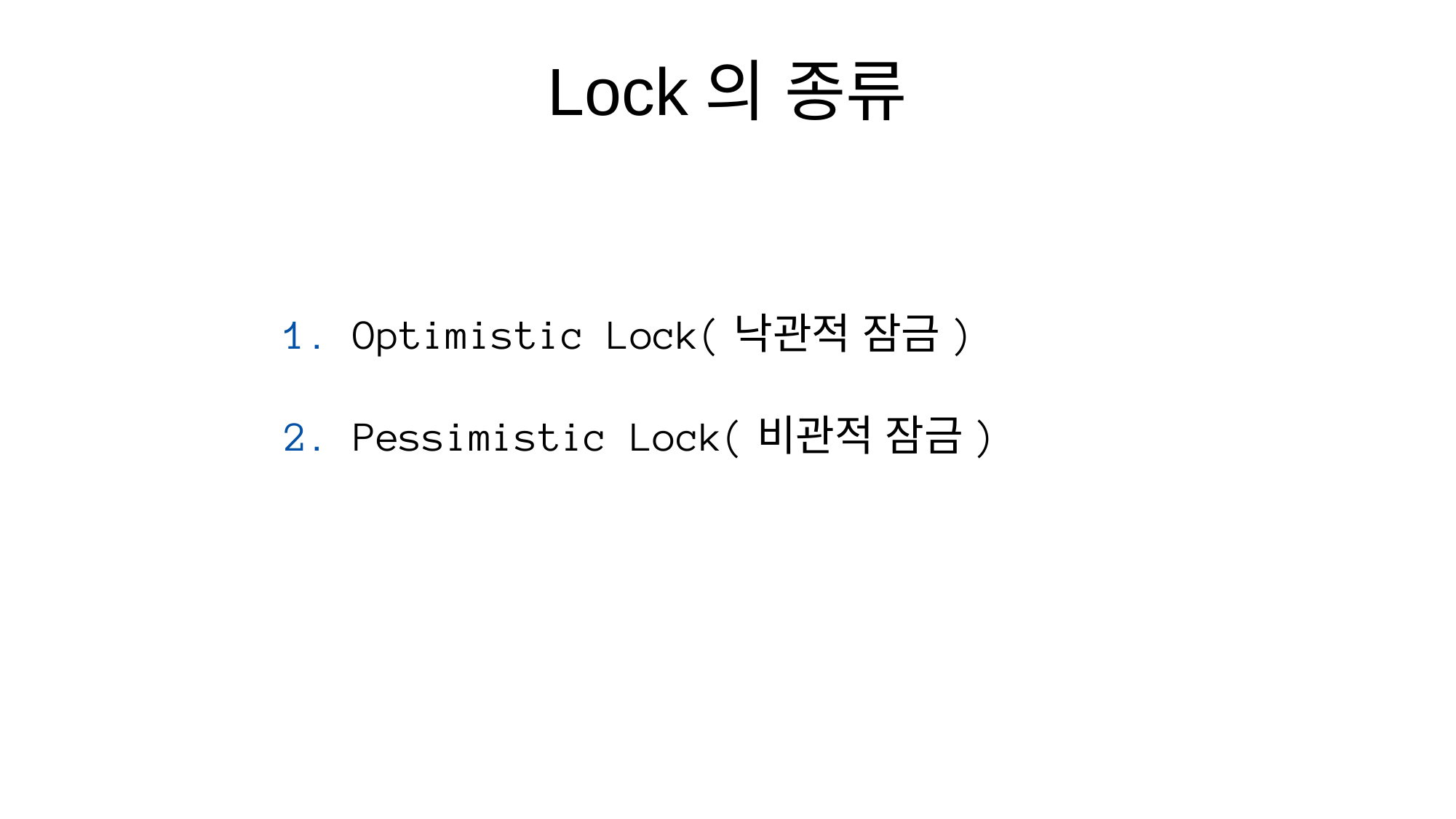

# Lock의 종류
1. Optimistic Lock(낙관적 잠금)

2. Pessimistic Lock(비관적 잠금)